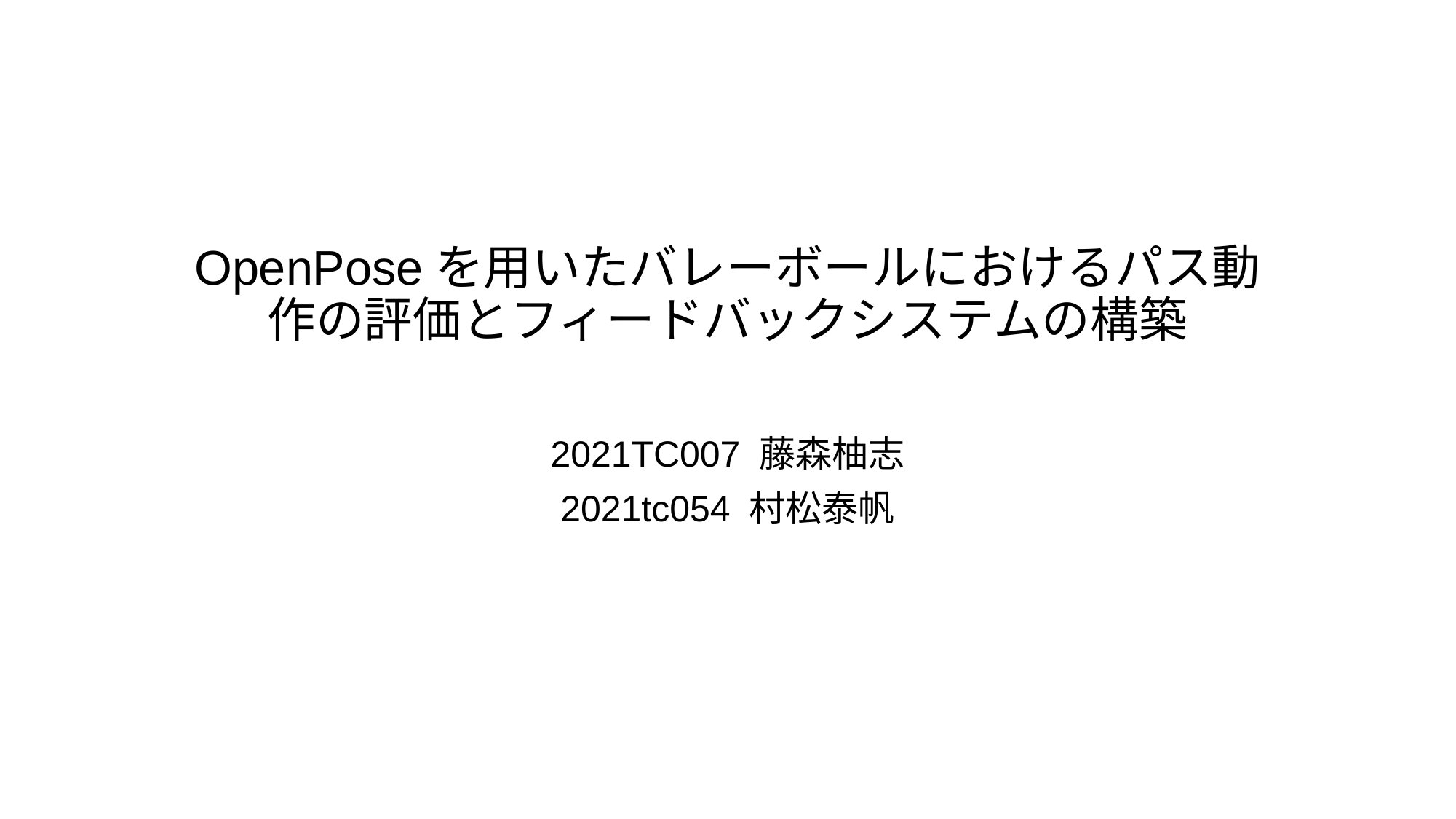

# OpenPoseを用いたバレーボールにおけるパス動作の評価とフィードバックシステムの構築
2021TC007 藤森柚志
2021tc054 村松泰帆